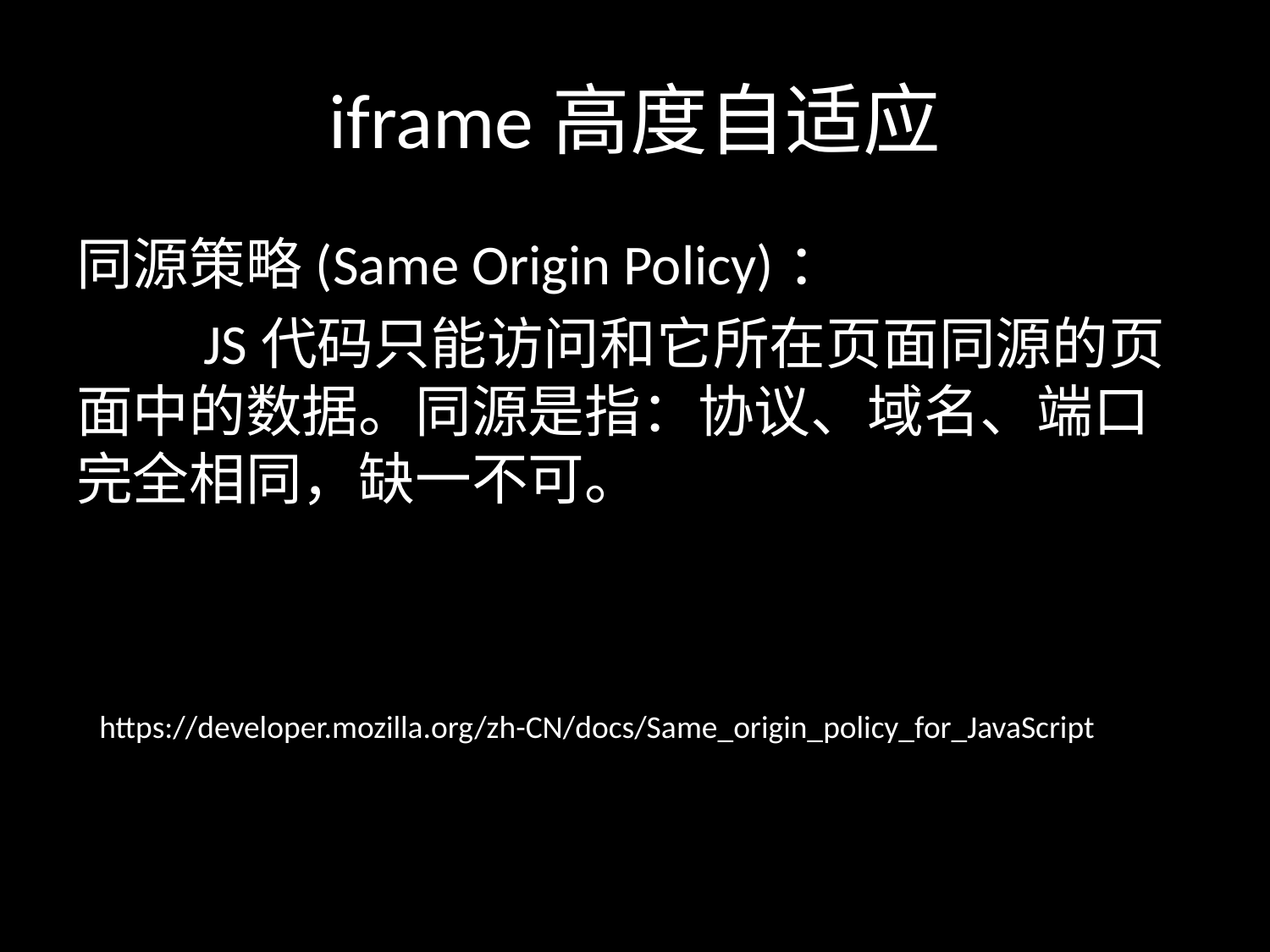

# iframe高度自适应
同源策略(Same Origin Policy)：
	JS代码只能访问和它所在页面同源的页面中的数据。同源是指：协议、域名、端口完全相同，缺一不可。

https://developer.mozilla.org/zh-CN/docs/Same_origin_policy_for_JavaScript